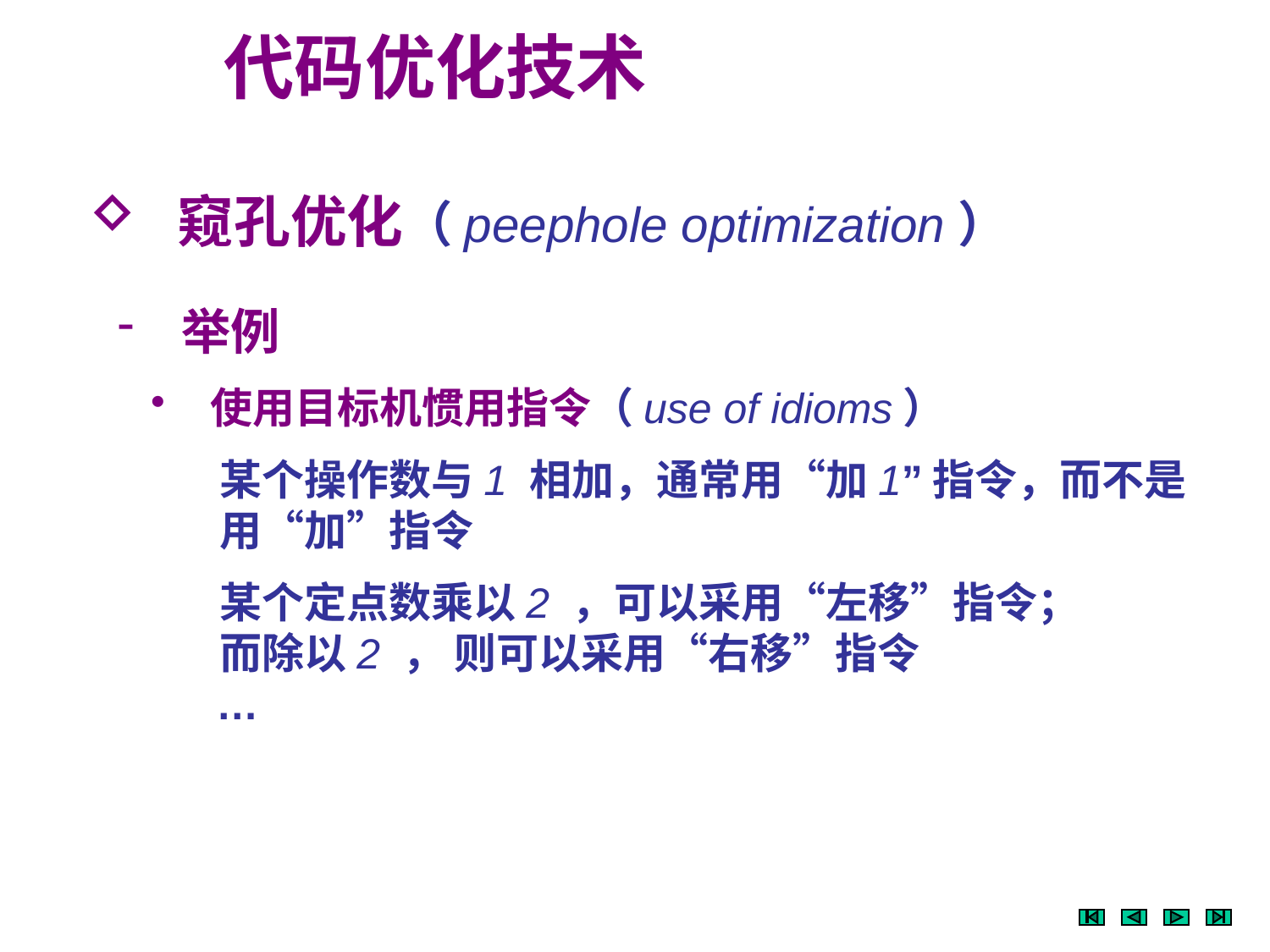

代码优化技术
  窥孔优化（peephole optimization）
  举例

  使用目标机惯用指令（use of idioms）

   某个操作数与1 相加，通常用“加1”指令，而不是
   用“加”指令

   某个定点数乘以2 ，可以采用“左移”指令；
   而除以2 ， 则可以采用“右移”指令
   …